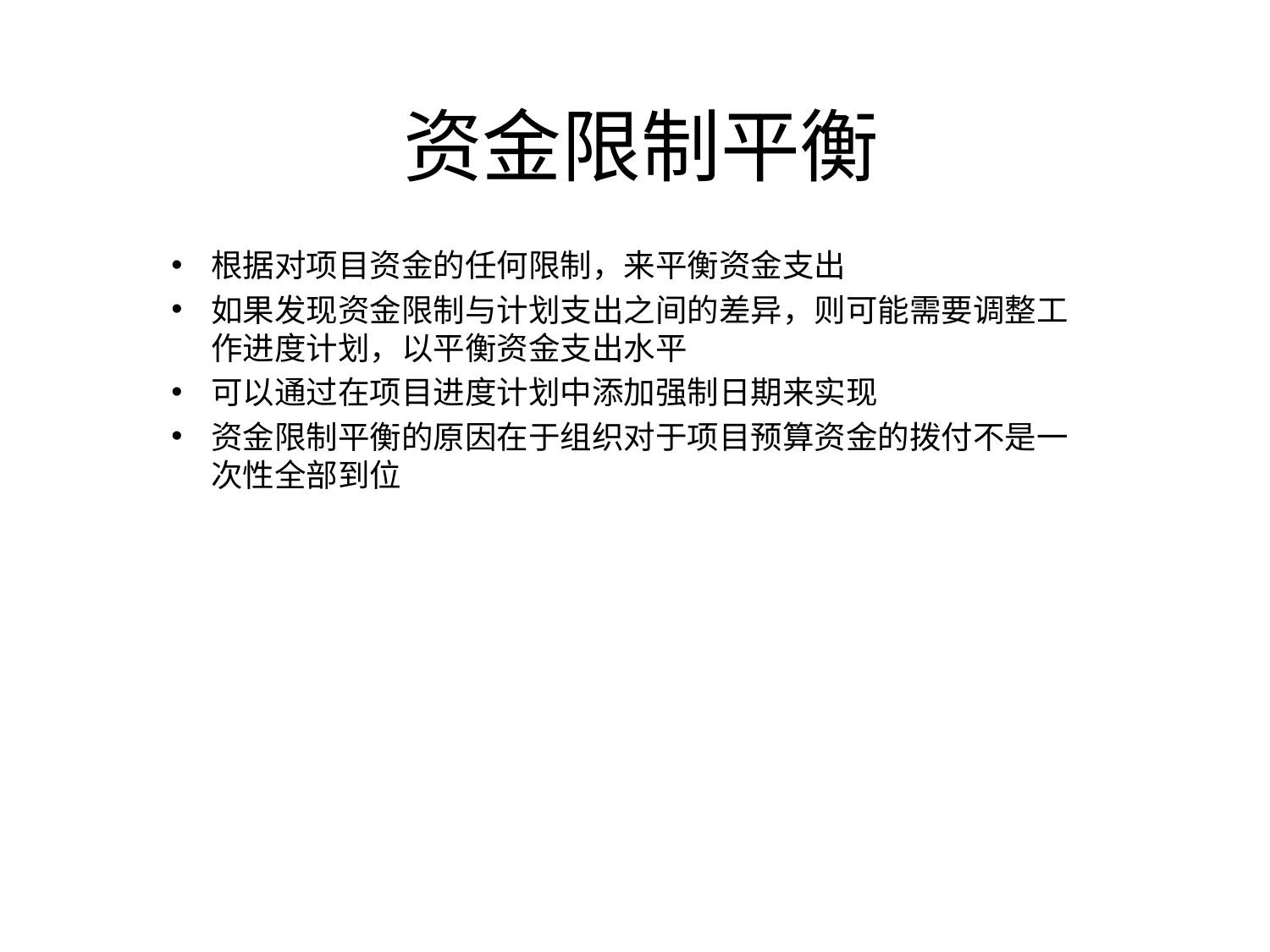

# 资金限制平衡
根据对项目资金的任何限制，来平衡资金支出
如果发现资金限制与计划支出之间的差异，则可能需要调整工作进度计划，以平衡资金支出水平
可以通过在项目进度计划中添加强制日期来实现
资金限制平衡的原因在于组织对于项目预算资金的拨付不是一次性全部到位